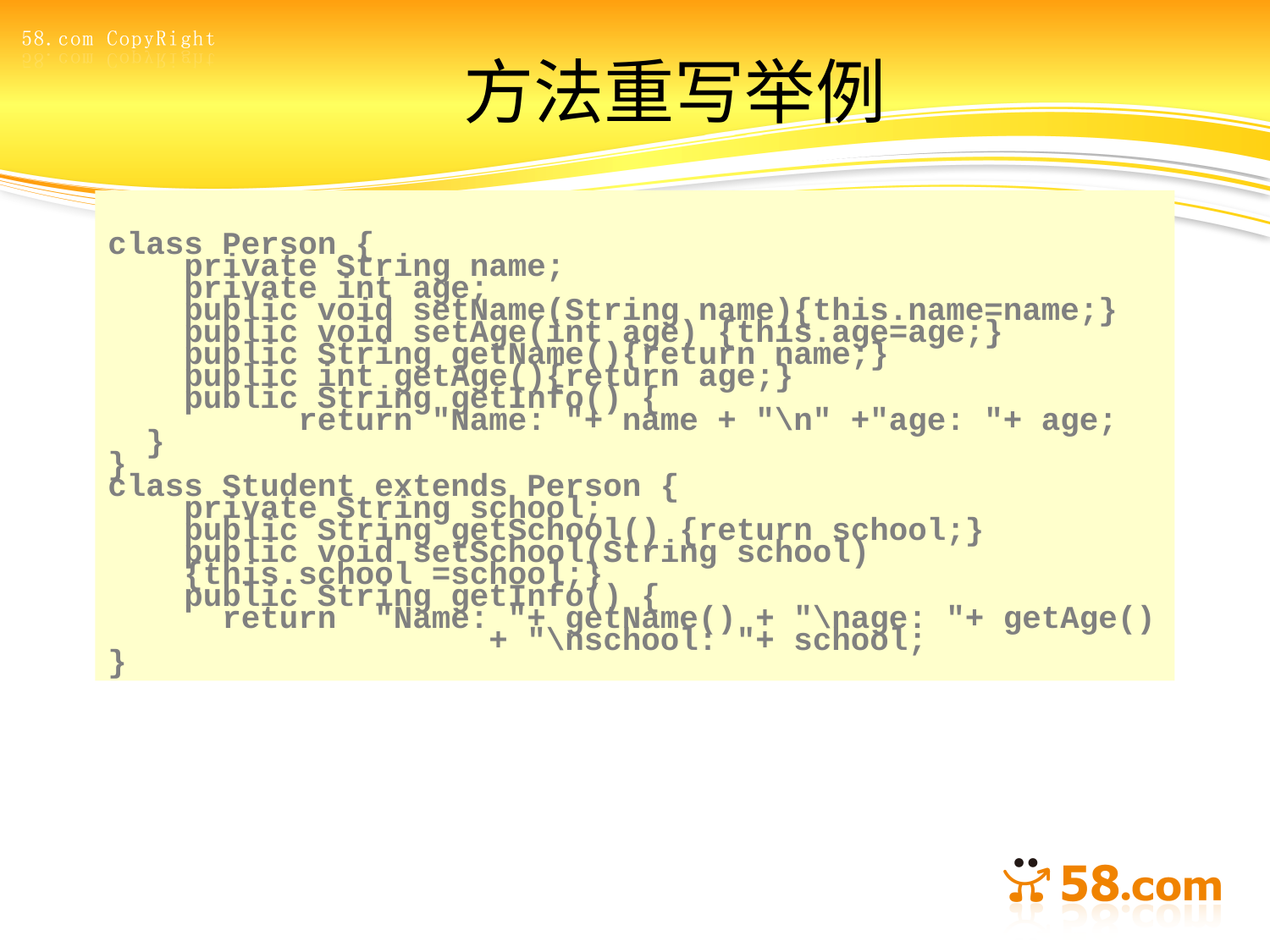

# 方法重写举例

class Person {
    private String name;
    private int age;
    public void setName(String name){this.name=name;}
    public void setAge(int age) {this.age=age;}
    public String getName(){return name;}
    public int getAge(){return age;}
    public String getInfo() {
          return "Name: "+ name + "\n" +"age: "+ age;
  }
}
class Student extends Person {
    private String school;
    public String getSchool() {return school;}
    public void setSchool(String school)
    {this.school =school;}
    public String getInfo() {
      return  "Name: "+ getName() + "\nage: "+ getAge()
                    + "\nschool: "+ school;
}